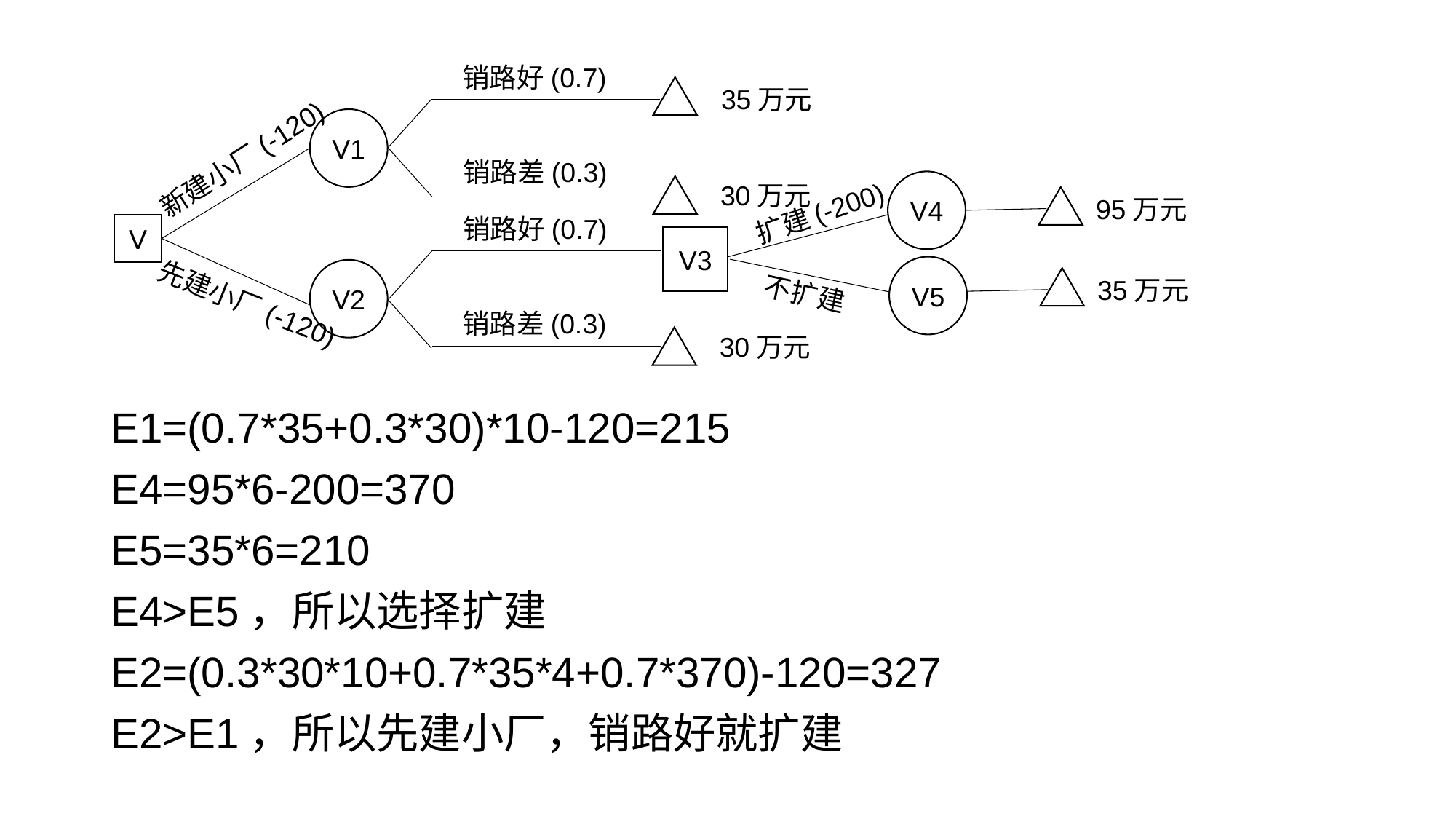

销路好(0.7)
35万元

V1
新建小厂(-120)
销路差(0.3)
V4
30万元

扩建(-200)
95万元

销路好(0.7)
V
V3
V5
V2
35万元

不扩建
先建小厂(-120)
销路差(0.3)
30万元

E1=(0.7*35+0.3*30)*10-120=215
E4=95*6-200=370
E5=35*6=210
E4>E5，所以选择扩建
E2=(0.3*30*10+0.7*35*4+0.7*370)-120=327
E2>E1，所以先建小厂，销路好就扩建